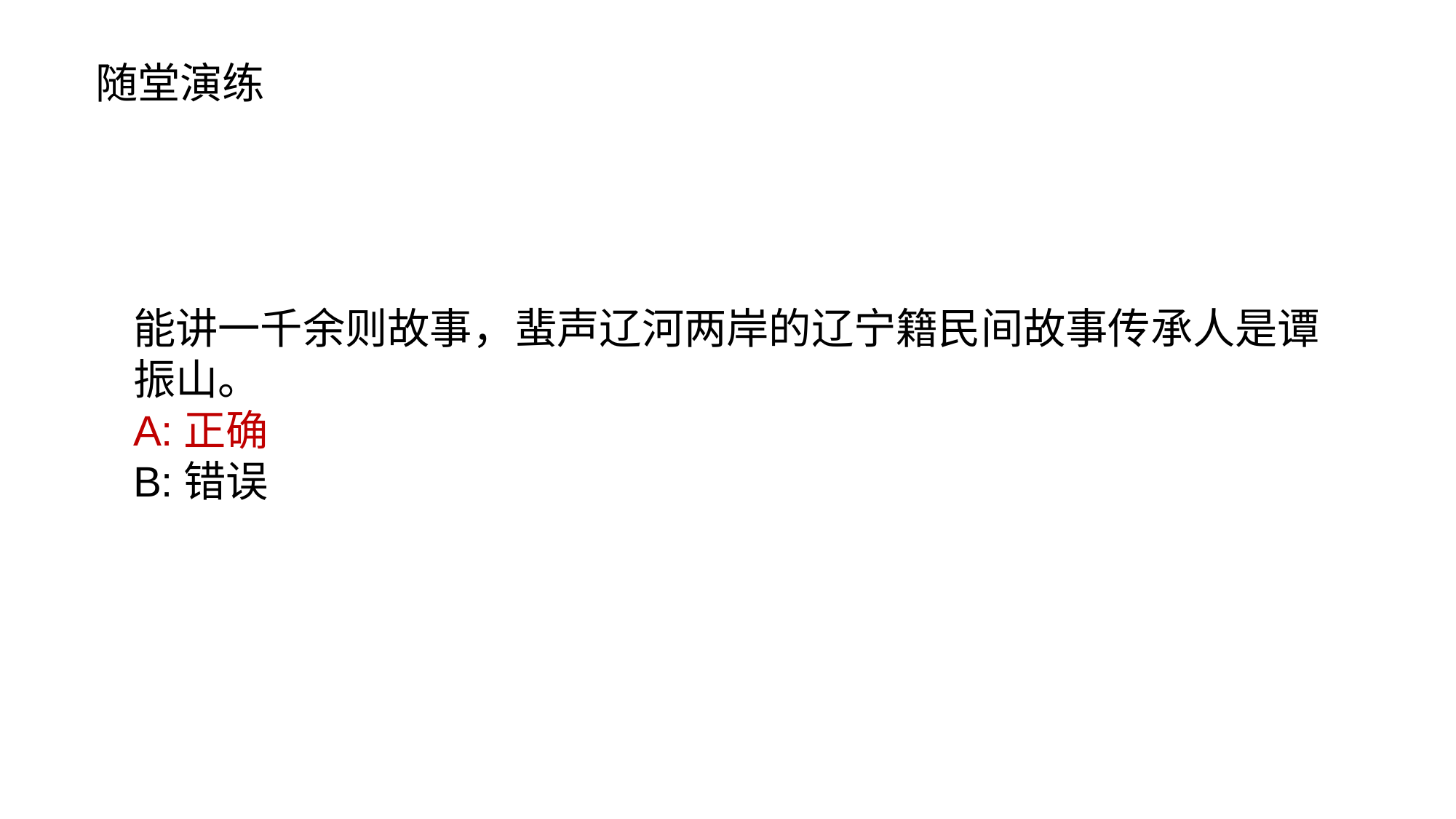

随堂演练
能讲一千余则故事，蜚声辽河两岸的辽宁籍民间故事传承人是谭振山。
A:正确
B:错误